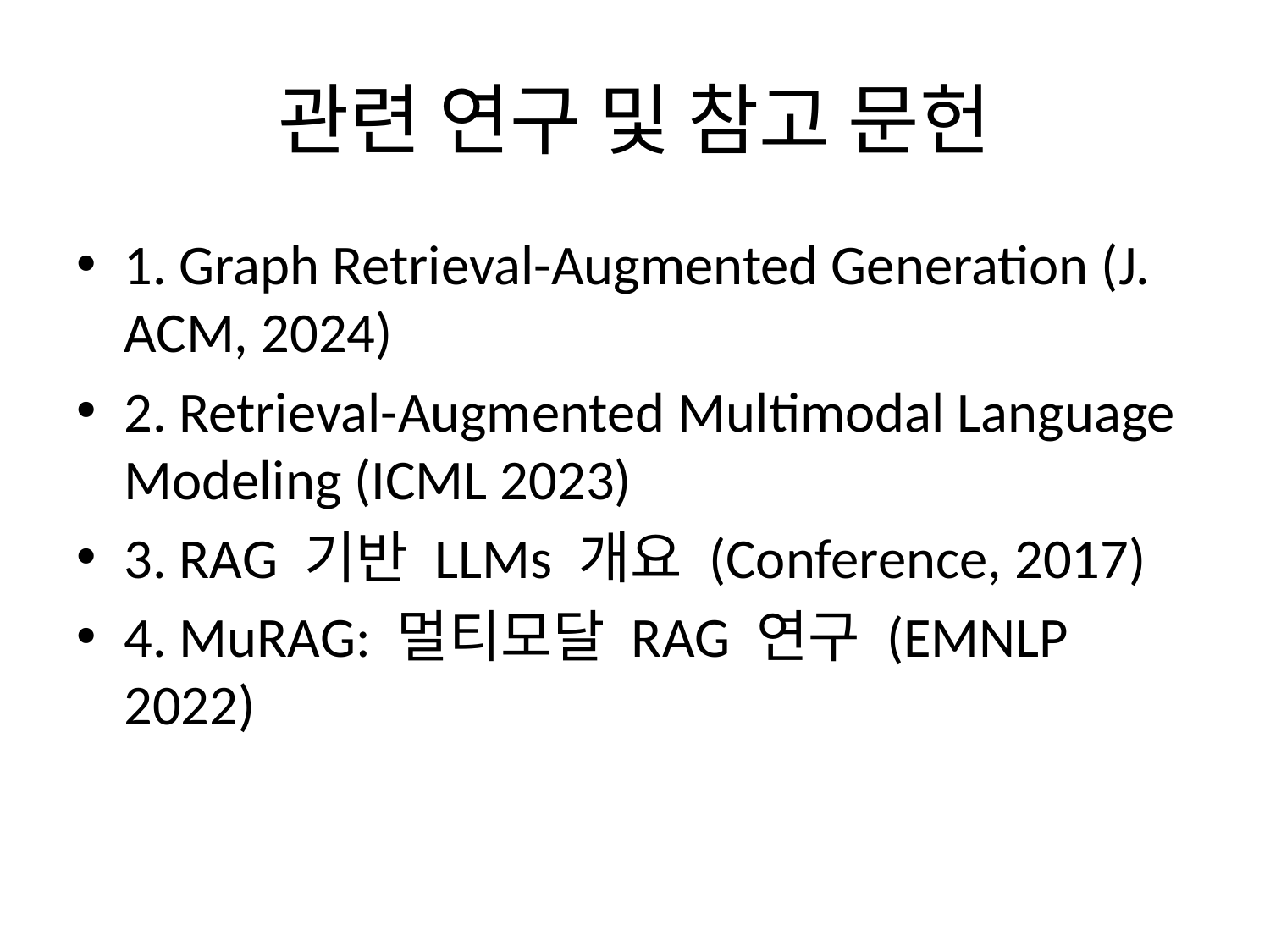

# 관련 연구 및 참고 문헌
1. Graph Retrieval-Augmented Generation (J. ACM, 2024)
2. Retrieval-Augmented Multimodal Language Modeling (ICML 2023)
3. RAG 기반 LLMs 개요 (Conference, 2017)
4. MuRAG: 멀티모달 RAG 연구 (EMNLP 2022)